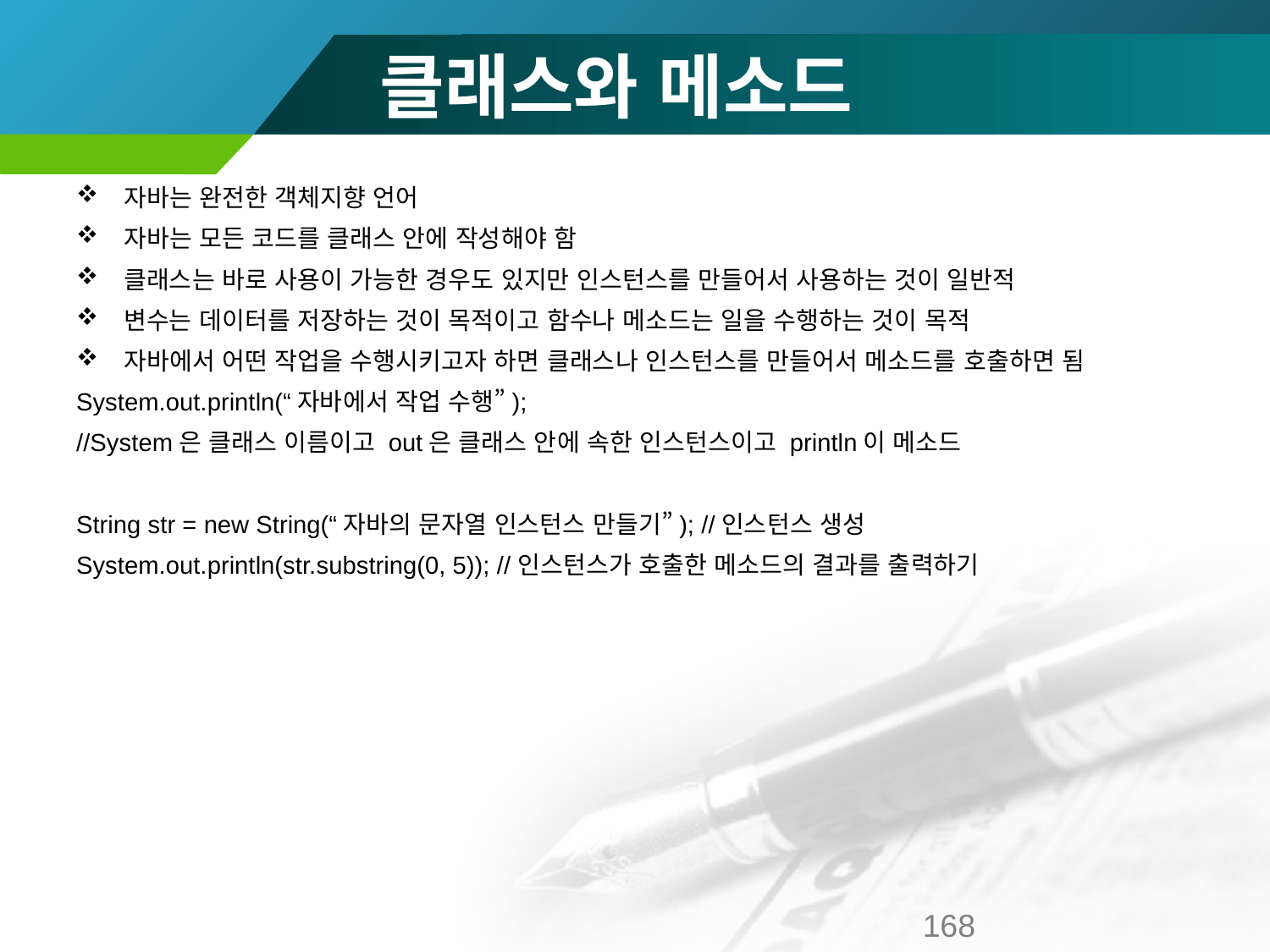

# 클래스와 메소드
자바는 완전한 객체지향 언어
자바는 모든 코드를 클래스 안에 작성해야 함
클래스는 바로 사용이 가능한 경우도 있지만 인스턴스를 만들어서 사용하는 것이 일반적
변수는 데이터를 저장하는 것이 목적이고 함수나 메소드는 일을 수행하는 것이 목적
자바에서 어떤 작업을 수행시키고자 하면 클래스나 인스턴스를 만들어서 메소드를 호출하면 됨
System.out.println(“자바에서 작업 수행”);
//System은 클래스 이름이고 out은 클래스 안에 속한 인스턴스이고 println이 메소드

String str = new String(“자바의 문자열 인스턴스 만들기”); //인스턴스 생성
System.out.println(str.substring(0, 5)); //인스턴스가 호출한 메소드의 결과를 출력하기

168